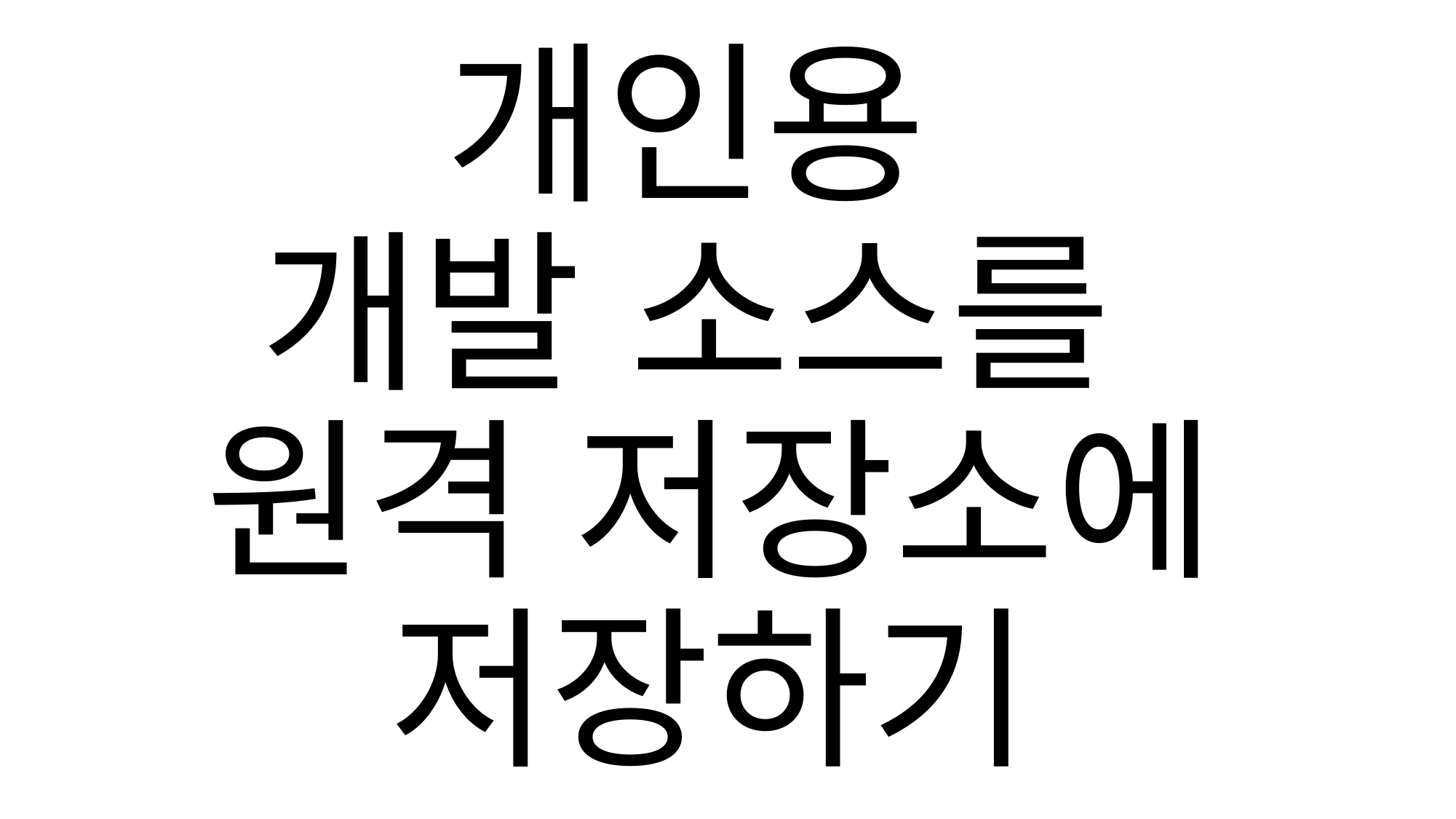

# 개인용 개발 소스를 원격 저장소에 저장하기